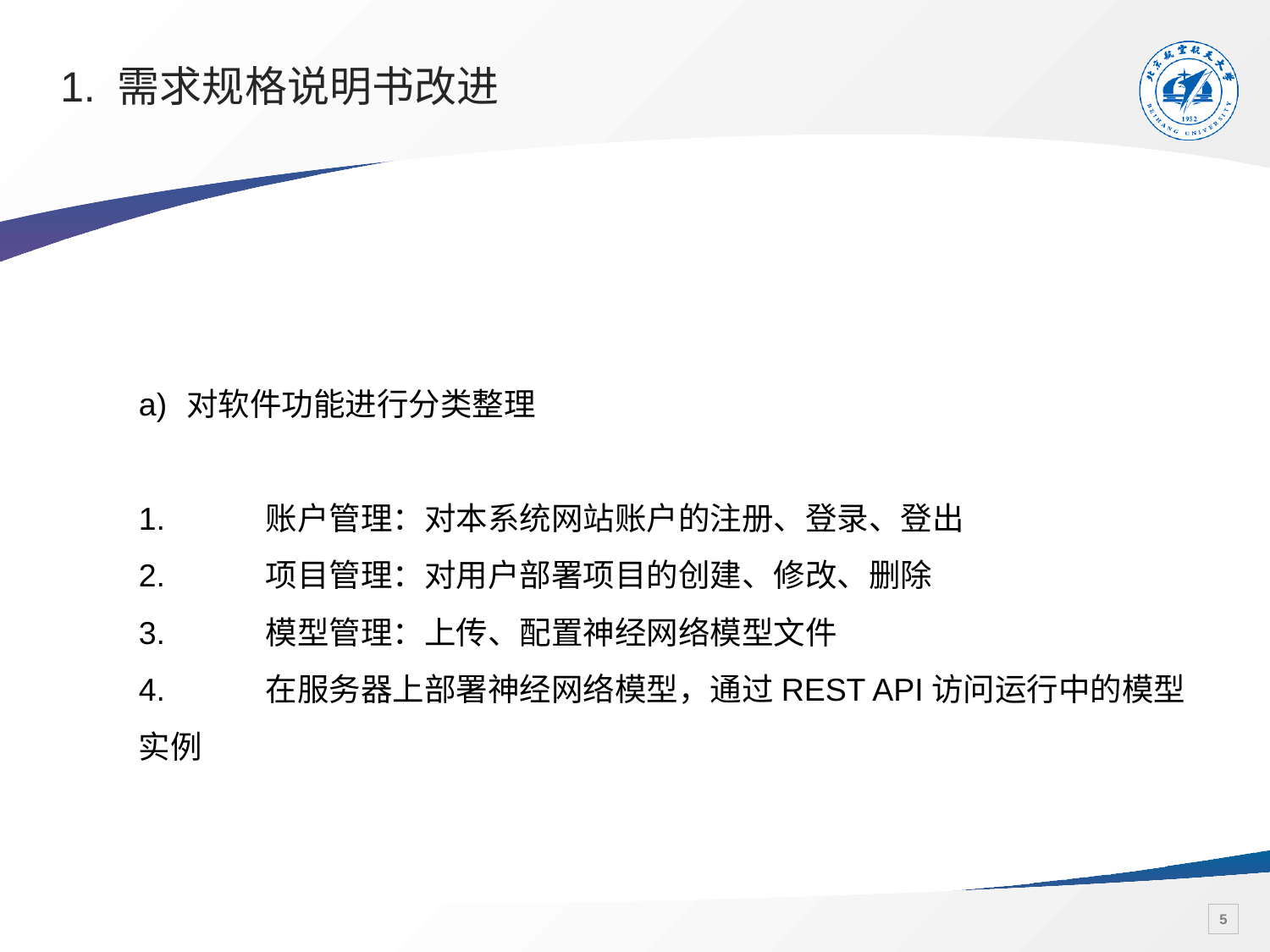

# 1. 需求规格说明书改进
对软件功能进行分类整理

1.	账户管理：对本系统网站账户的注册、登录、登出
2.	项目管理：对用户部署项目的创建、修改、删除
3.	模型管理：上传、配置神经网络模型文件
4.	在服务器上部署神经网络模型，通过REST API访问运行中的模型实例